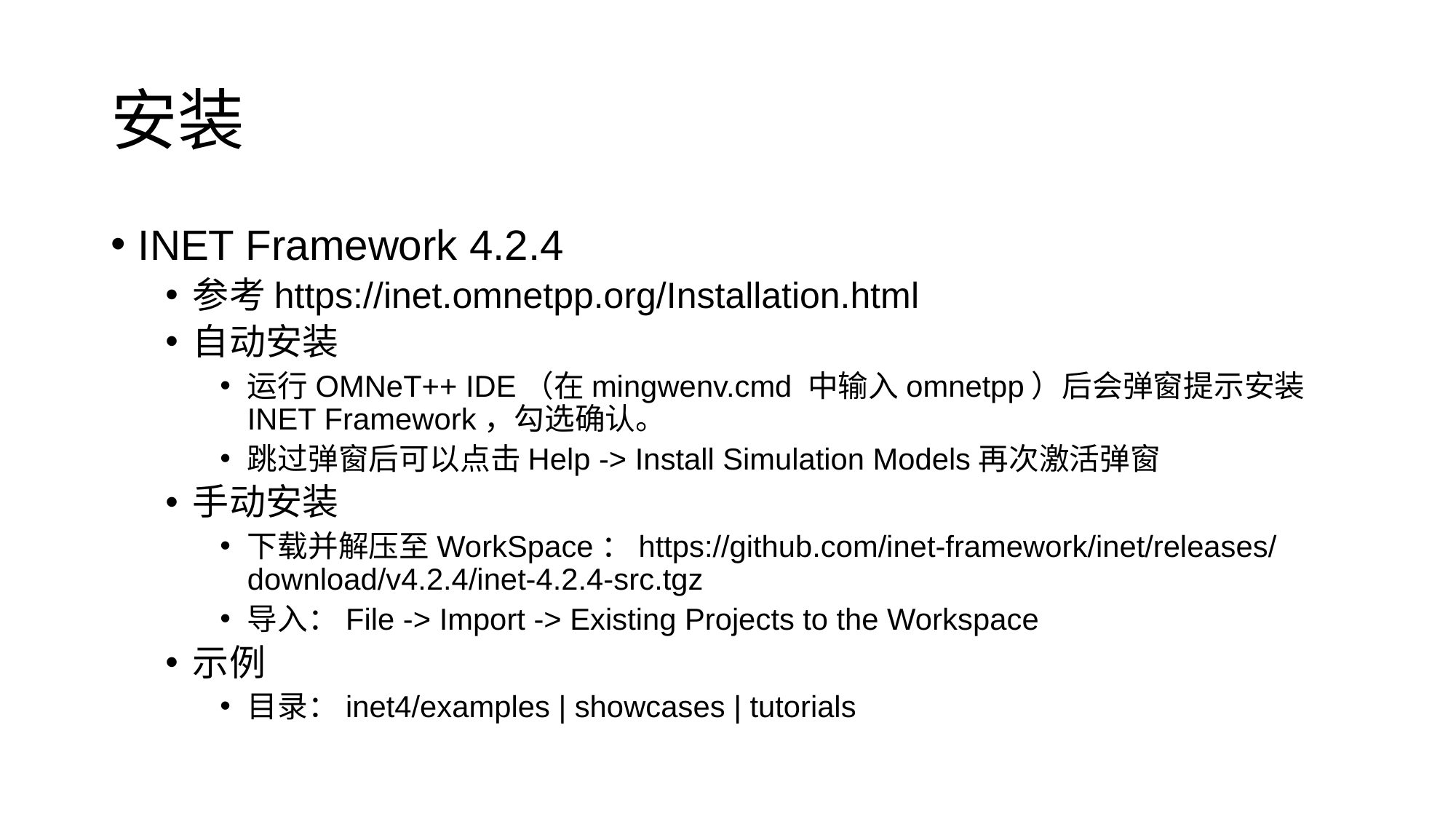

# 安装
INET Framework 4.2.4
参考https://inet.omnetpp.org/Installation.html
自动安装
运行OMNeT++ IDE（在mingwenv.cmd 中输入omnetpp）后会弹窗提示安装INET Framework，勾选确认。
跳过弹窗后可以点击Help -> Install Simulation Models再次激活弹窗
手动安装
下载并解压至WorkSpace：https://github.com/inet-framework/inet/releases/download/v4.2.4/inet-4.2.4-src.tgz
导入：File -> Import -> Existing Projects to the Workspace
示例
目录：inet4/examples | showcases | tutorials